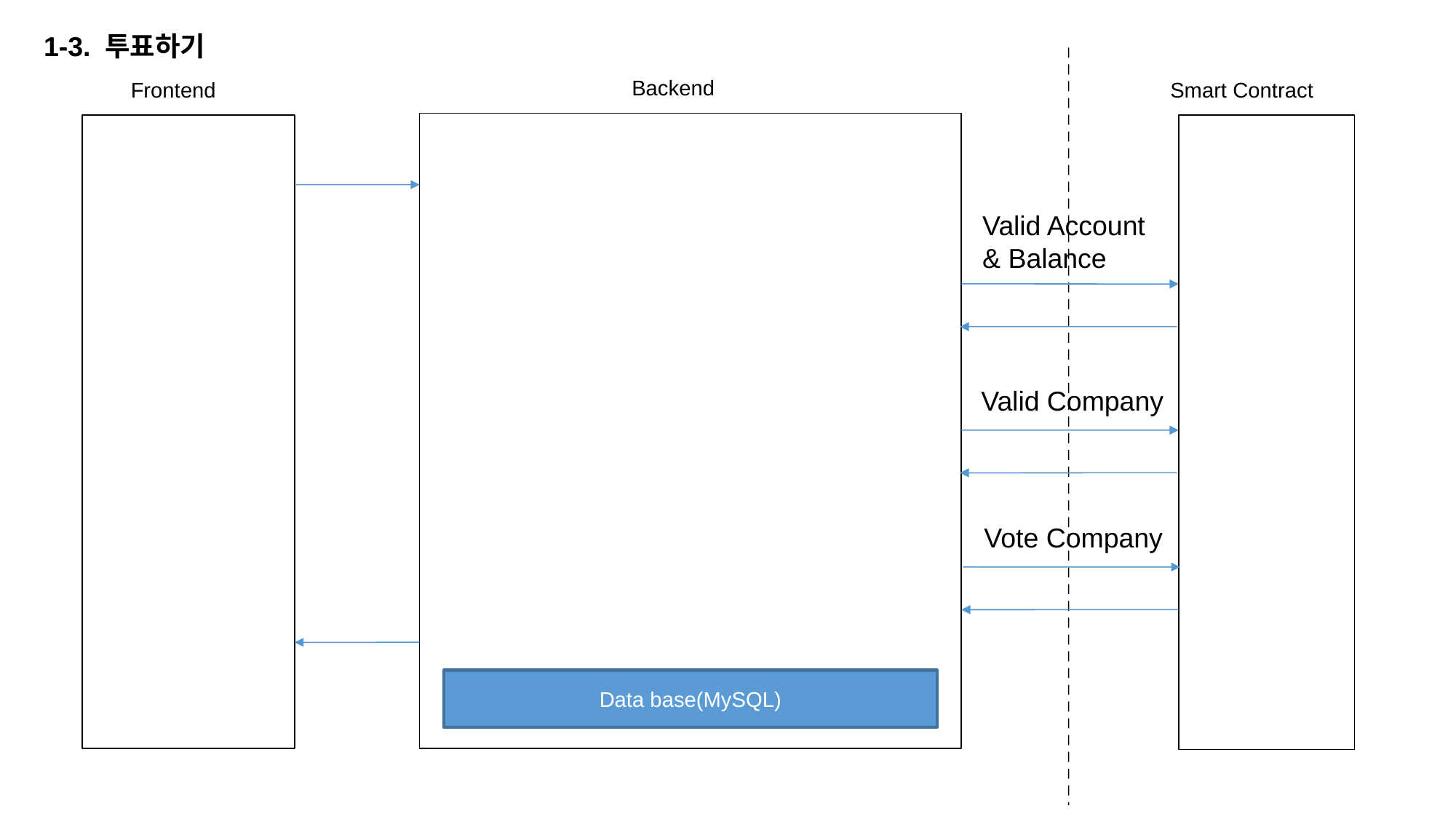

1-3. 투표하기

Backend
Frontend
Smart Contract

Valid Account
& Balance

Valid Company

Vote Company

Data base(MySQL)